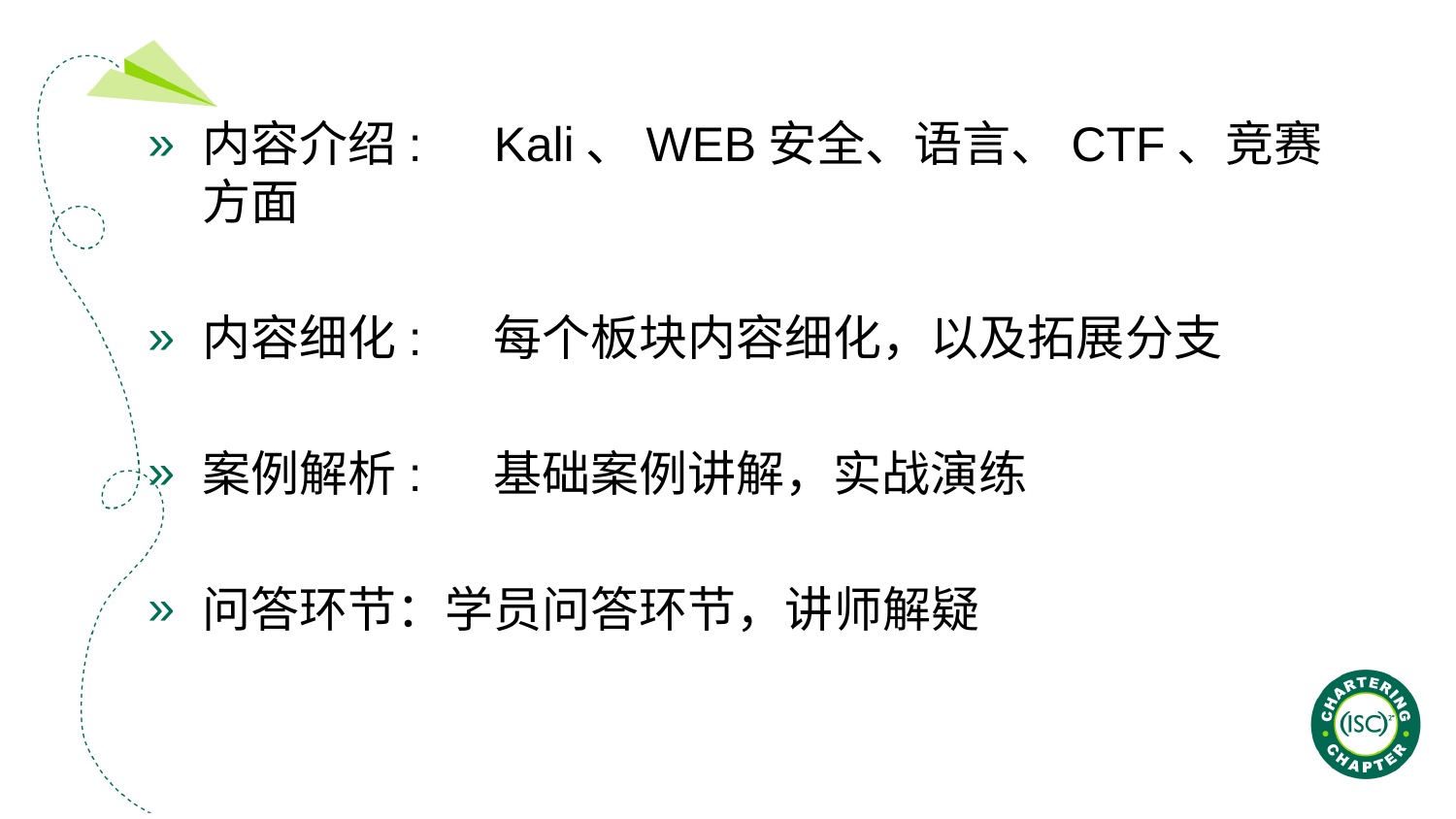

内容介绍:	Kali、WEB安全、语言、CTF、竞赛方面

内容细化:	每个板块内容细化，以及拓展分支

案例解析: 	基础案例讲解，实战演练

问答环节：学员问答环节，讲师解疑